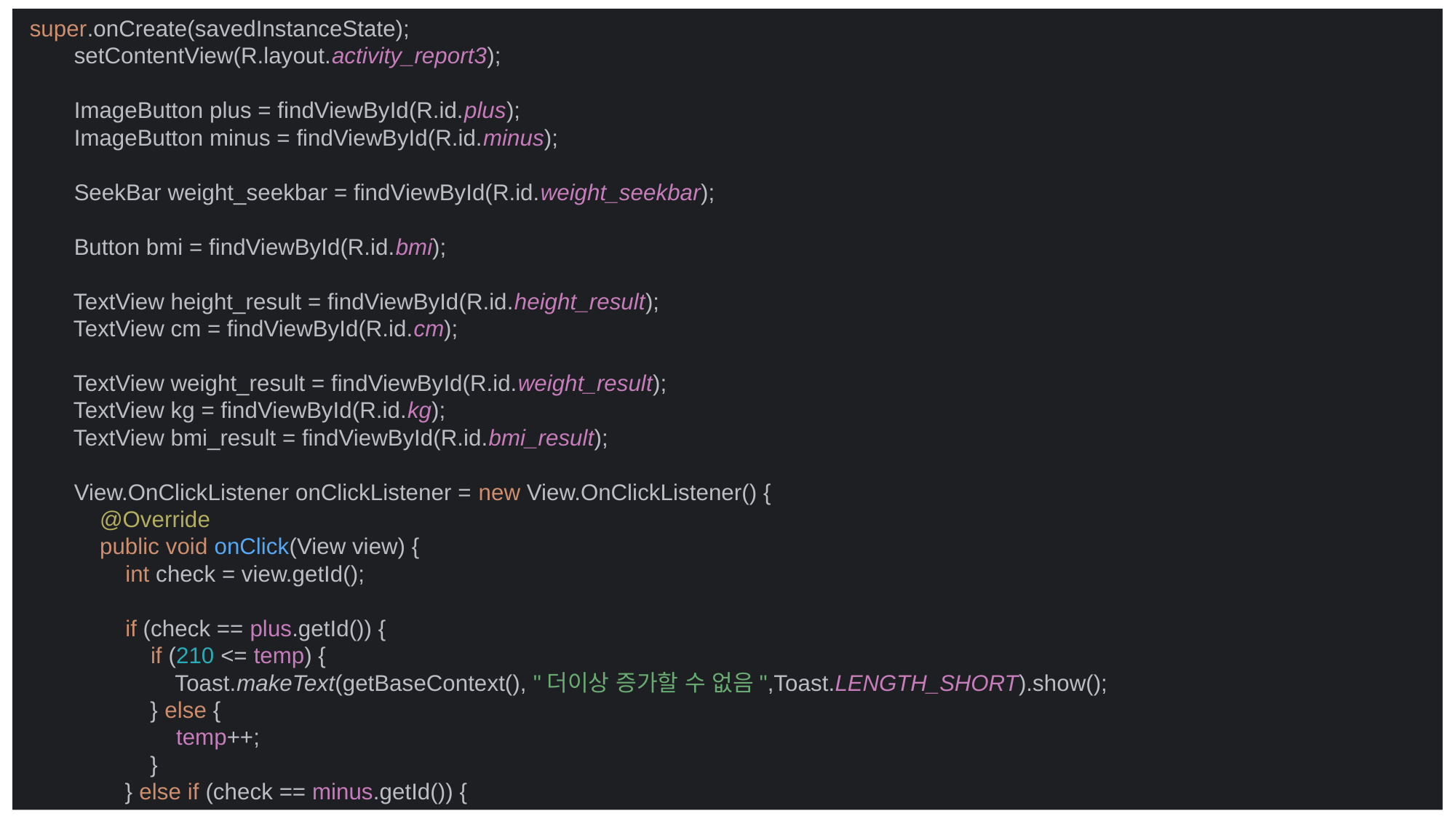

super.onCreate(savedInstanceState);
        setContentView(R.layout.activity_report3);
        ImageButton plus = findViewById(R.id.plus);
        ImageButton minus = findViewById(R.id.minus);
        SeekBar weight_seekbar = findViewById(R.id.weight_seekbar);
        Button bmi = findViewById(R.id.bmi);
        TextView height_result = findViewById(R.id.height_result);
        TextView cm = findViewById(R.id.cm);
        TextView weight_result = findViewById(R.id.weight_result);
        TextView kg = findViewById(R.id.kg);
        TextView bmi_result = findViewById(R.id.bmi_result);
        View.OnClickListener onClickListener = new View.OnClickListener() {
            @Override
            public void onClick(View view) {
                int check = view.getId();
                if (check == plus.getId()) {
                    if (210 <= temp) {
                        Toast.makeText(getBaseContext(), "더이상 증가할 수 없음",Toast.LENGTH_SHORT).show();
                    } else {
                        temp++;
                    }
                } else if (check == minus.getId()) {